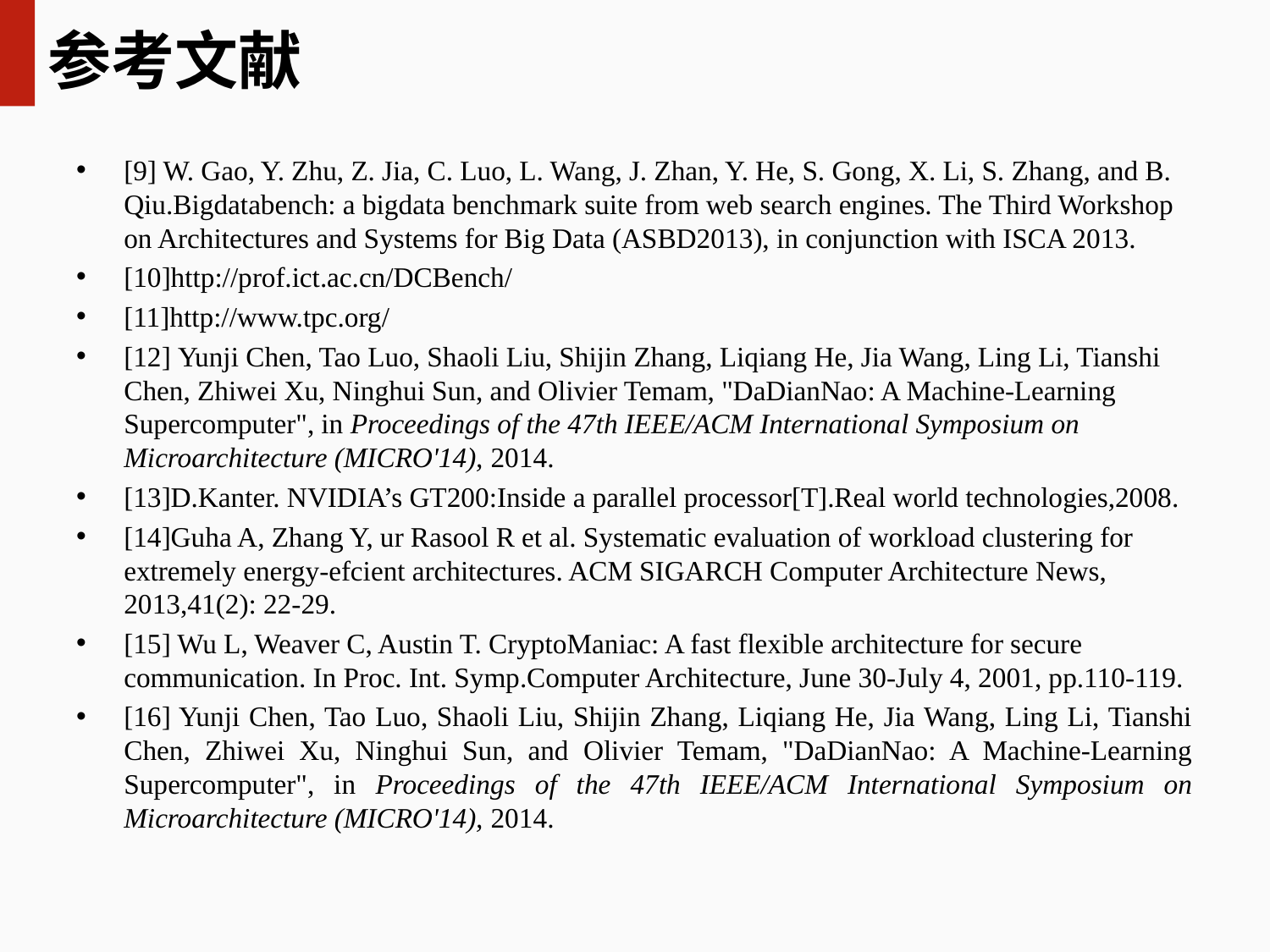

# 参考文献
[9] W. Gao, Y. Zhu, Z. Jia, C. Luo, L. Wang, J. Zhan, Y. He, S. Gong, X. Li, S. Zhang, and B. Qiu.Bigdatabench: a bigdata benchmark suite from web search engines. The Third Workshop on Architectures and Systems for Big Data (ASBD2013), in conjunction with ISCA 2013.
[10]http://prof.ict.ac.cn/DCBench/
[11]http://www.tpc.org/
[12] Yunji Chen, Tao Luo, Shaoli Liu, Shijin Zhang, Liqiang He, Jia Wang, Ling Li, Tianshi Chen, Zhiwei Xu, Ninghui Sun, and Olivier Temam, "DaDianNao: A Machine-Learning Supercomputer", in Proceedings of the 47th IEEE/ACM International Symposium on Microarchitecture (MICRO'14), 2014.
[13]D.Kanter. NVIDIA’s GT200:Inside a parallel processor[T].Real world technologies,2008.
[14]Guha A, Zhang Y, ur Rasool R et al. Systematic evaluation of workload clustering for extremely energy-efcient architectures. ACM SIGARCH Computer Architecture News, 2013,41(2): 22-29.
[15] Wu L, Weaver C, Austin T. CryptoManiac: A fast flexible architecture for secure communication. In Proc. Int. Symp.Computer Architecture, June 30-July 4, 2001, pp.110-119.
[16] Yunji Chen, Tao Luo, Shaoli Liu, Shijin Zhang, Liqiang He, Jia Wang, Ling Li, Tianshi Chen, Zhiwei Xu, Ninghui Sun, and Olivier Temam, "DaDianNao: A Machine-Learning Supercomputer", in Proceedings of the 47th IEEE/ACM International Symposium on Microarchitecture (MICRO'14), 2014.